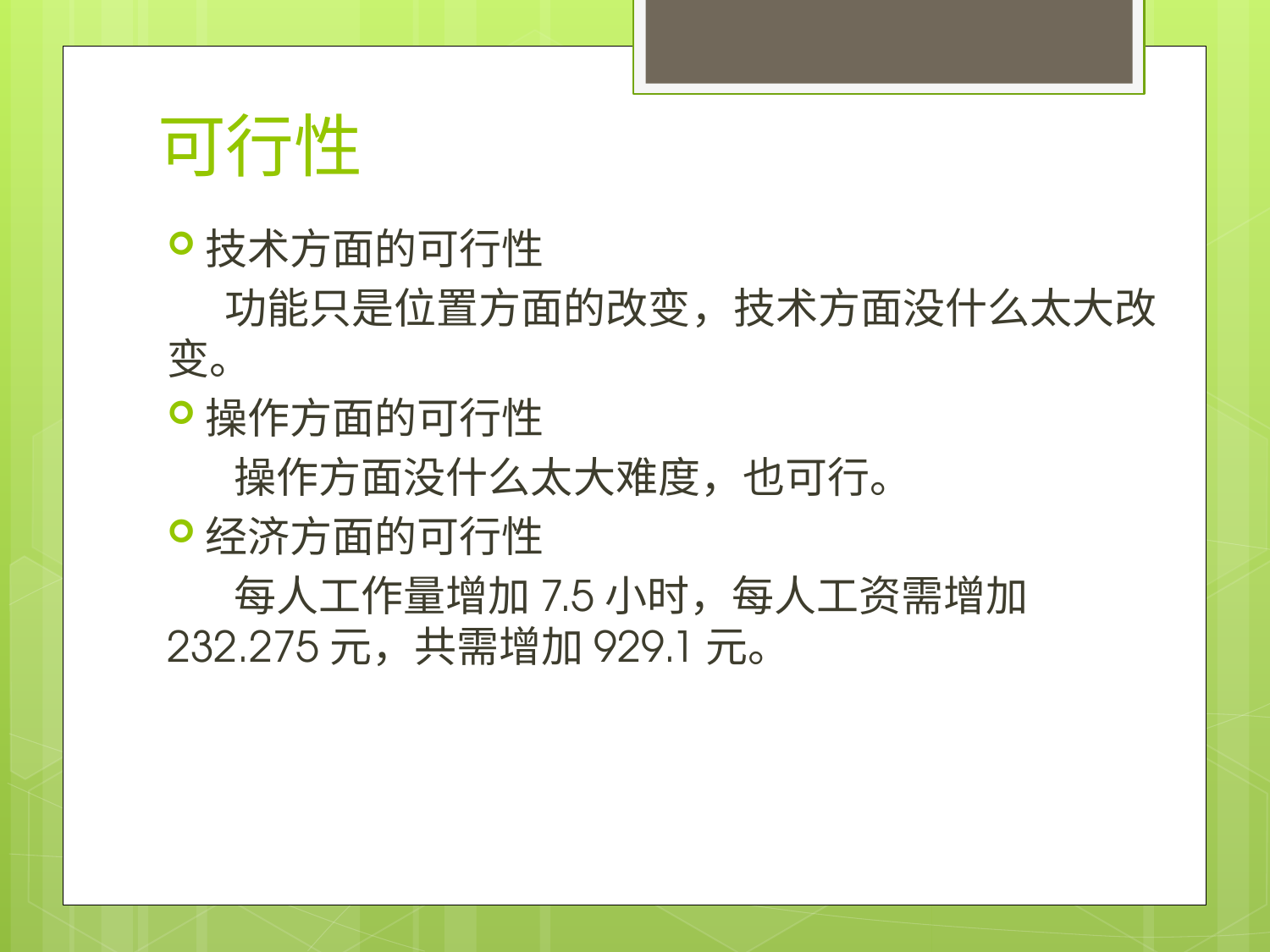

可行性
技术方面的可行性
     功能只是位置方面的改变，技术方面没什么太大改变。
操作方面的可行性
      操作方面没什么太大难度，也可行。
经济方面的可行性
      每人工作量增加7.5小时，每人工资需增加232.275元，共需增加929.1元。